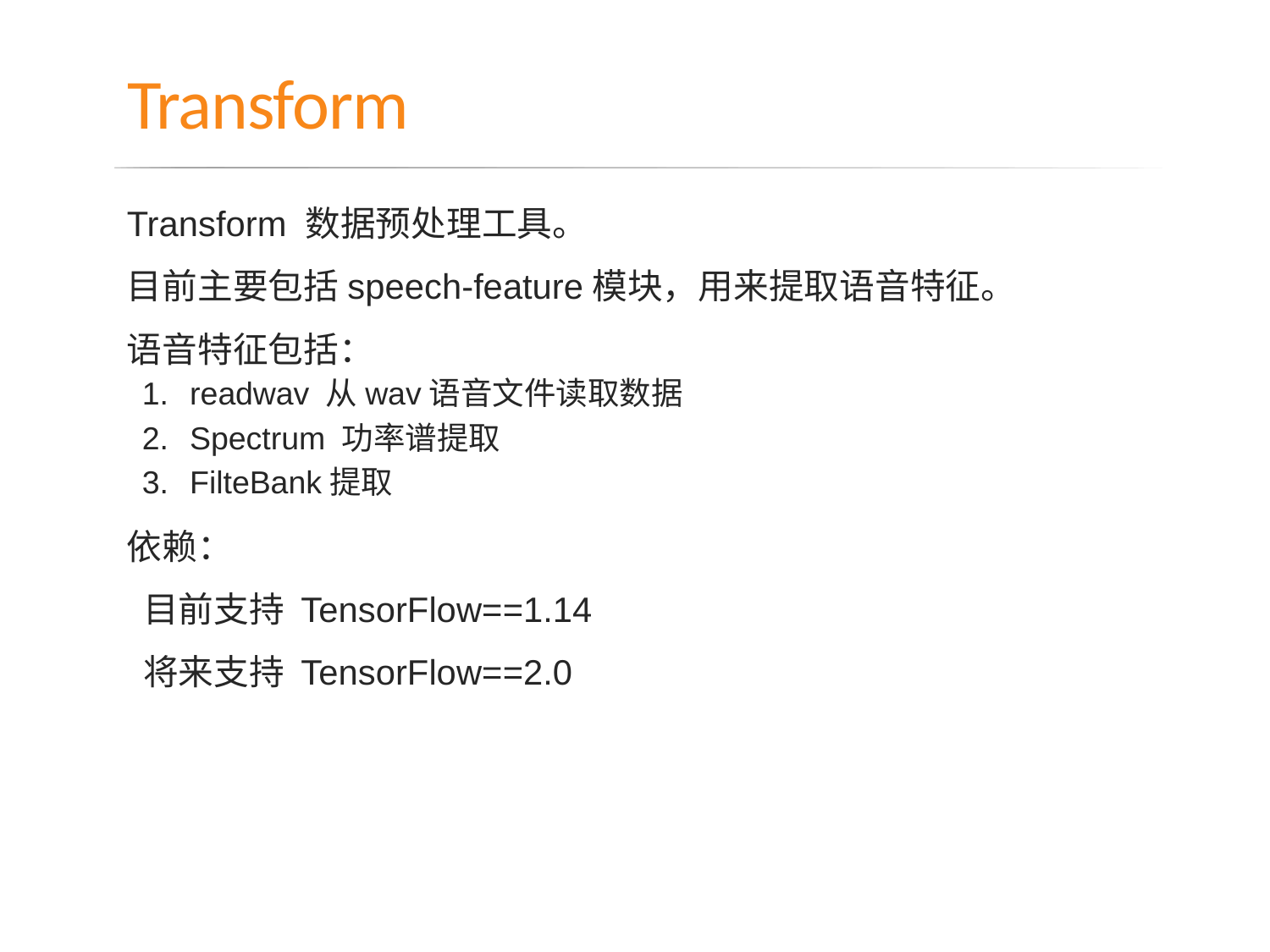

# Transform
Transform 数据预处理工具。
目前主要包括speech-feature模块，用来提取语音特征。
语音特征包括：
readwav 从wav语音文件读取数据
Spectrum 功率谱提取
FilteBank提取
依赖：
 目前支持 TensorFlow==1.14
 将来支持 TensorFlow==2.0